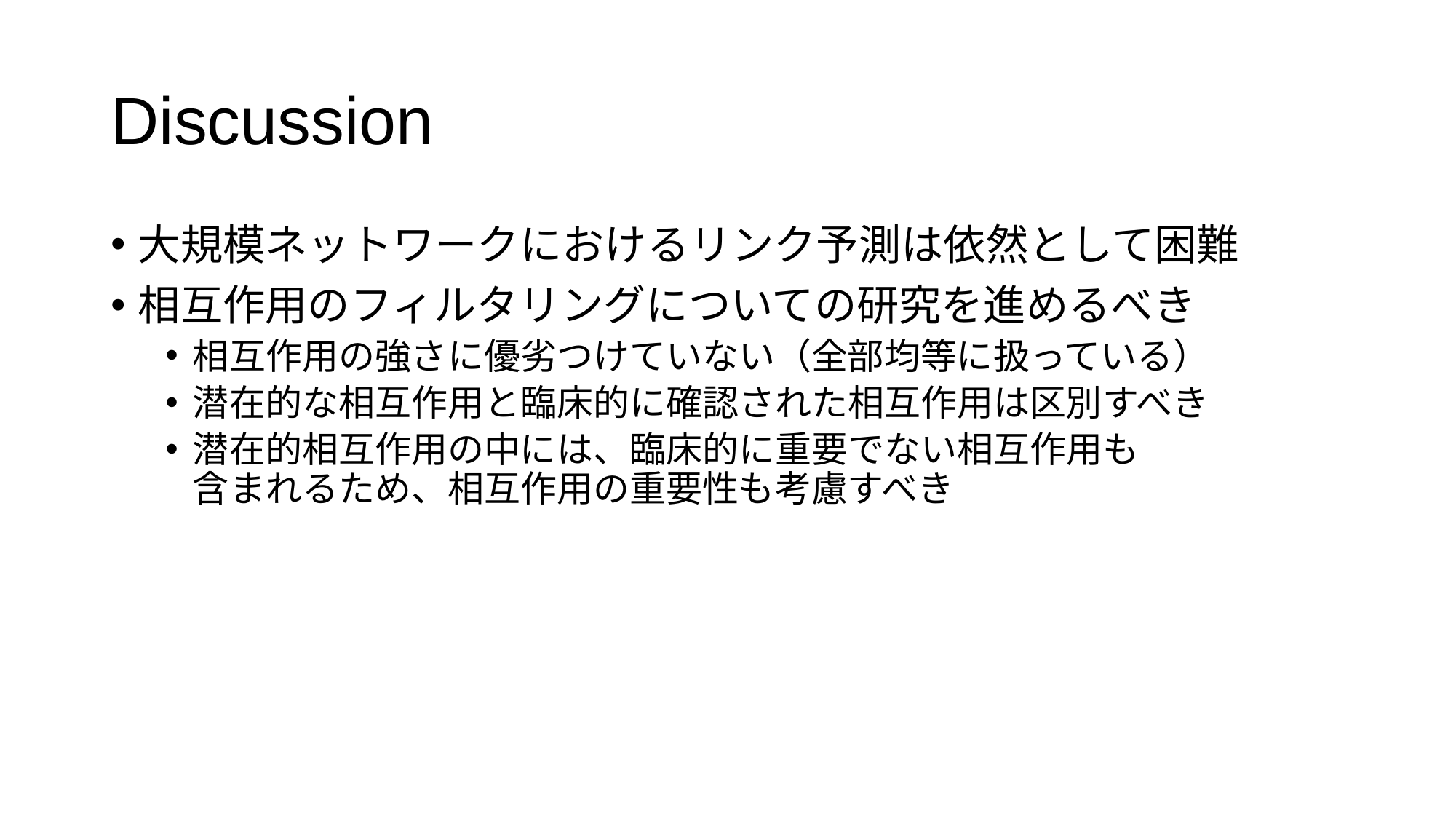

# Discussion
大規模ネットワークにおけるリンク予測は依然として困難
相互作用のフィルタリングについての研究を進めるべき
相互作用の強さに優劣つけていない（全部均等に扱っている）
潜在的な相互作用と臨床的に確認された相互作用は区別すべき
潜在的相互作用の中には、臨床的に重要でない相互作用も
含まれるため、相互作用の重要性も考慮すべき